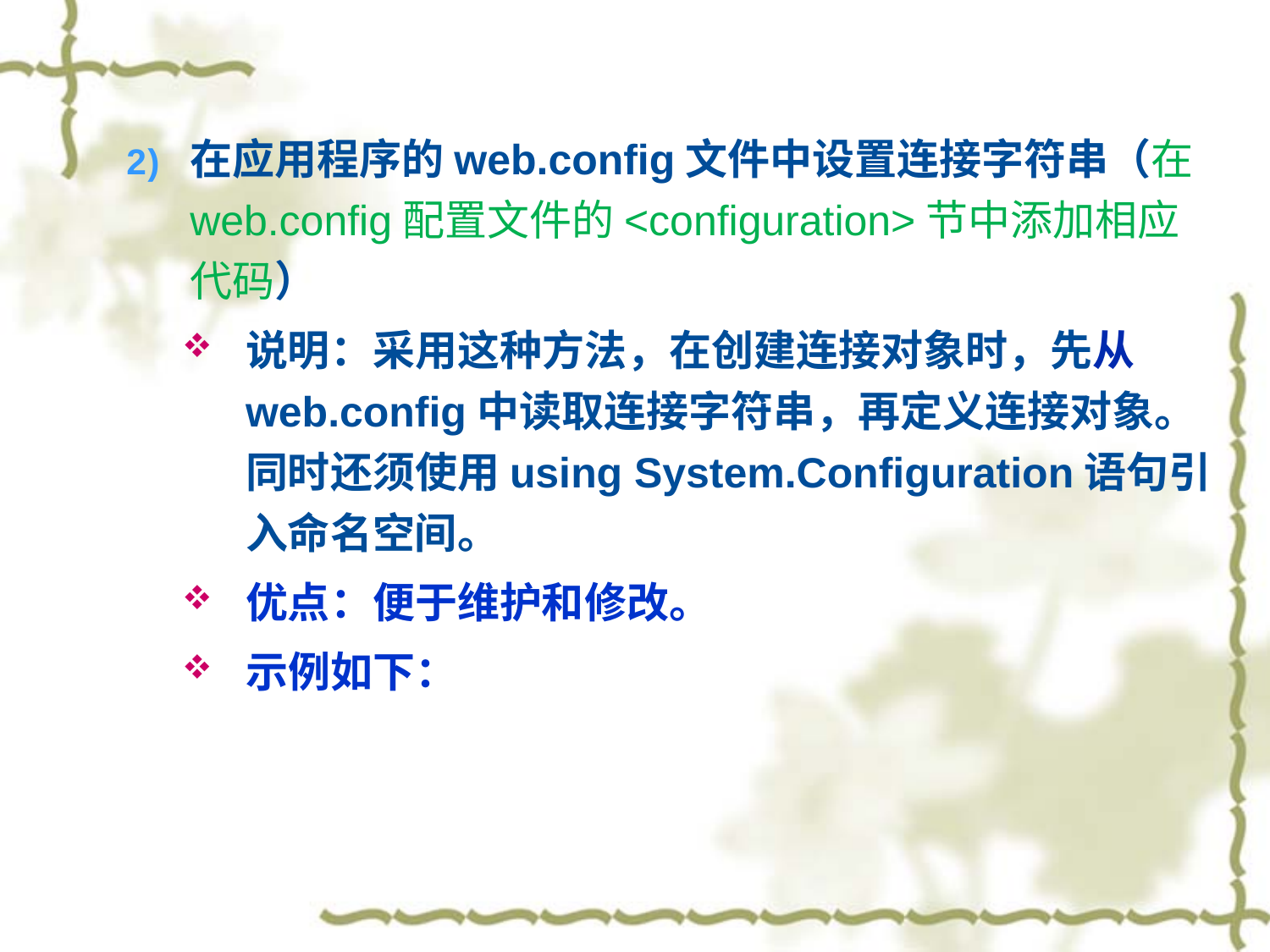

在应用程序的web.config文件中设置连接字符串（在web.config配置文件的<configuration>节中添加相应代码）
说明：采用这种方法，在创建连接对象时，先从web.config中读取连接字符串，再定义连接对象。同时还须使用using System.Configuration语句引入命名空间。
优点：便于维护和修改。
示例如下：